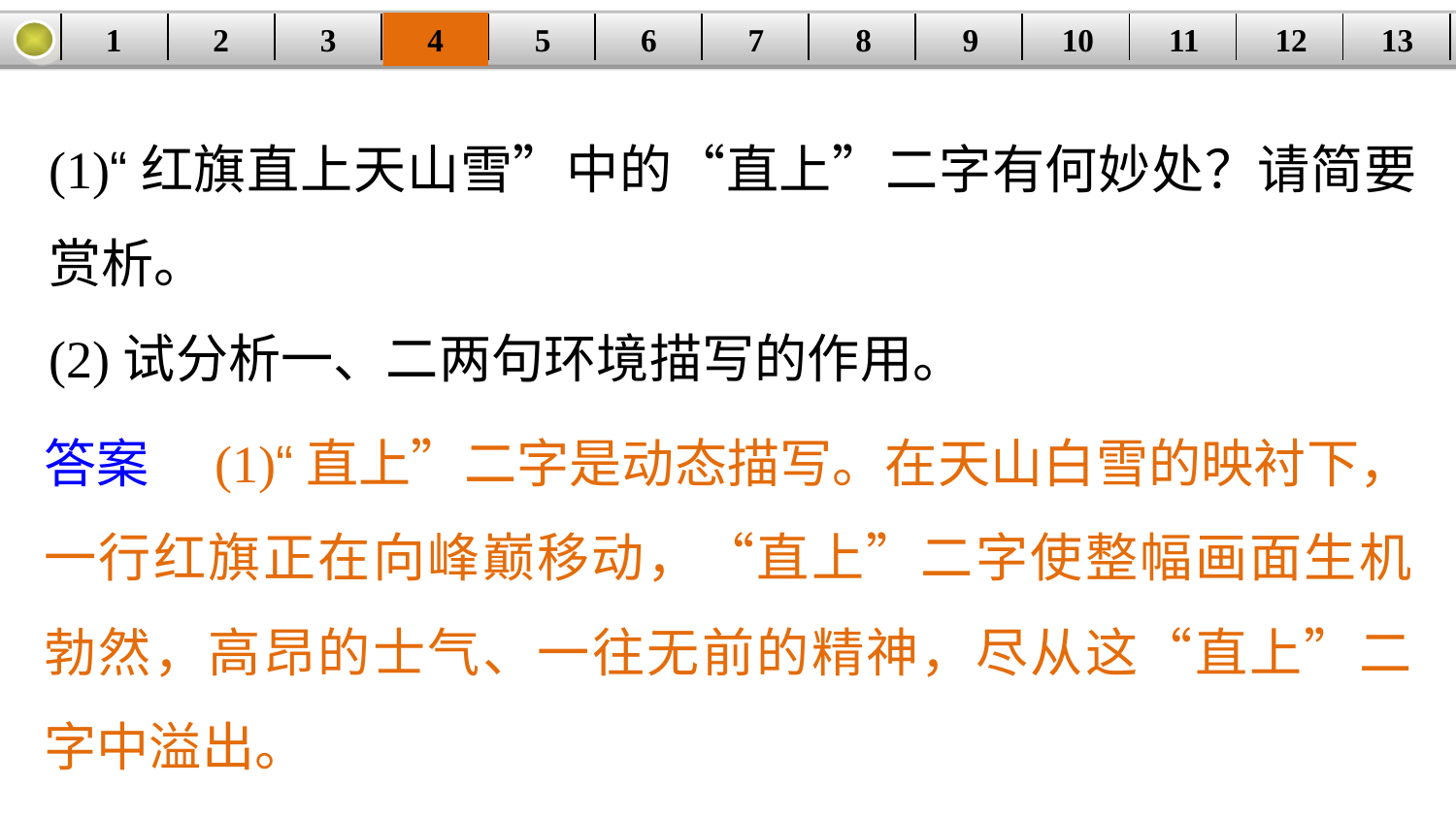

1
2
3
4
5
6
7
8
9
10
11
12
13
|  |  |  |  |  |  |  |  |  |  |  |  |  |
| --- | --- | --- | --- | --- | --- | --- | --- | --- | --- | --- | --- | --- |

(1)“红旗直上天山雪”中的“直上”二字有何妙处？请简要赏析。
(2)试分析一、二两句环境描写的作用。
答案　(1)“直上”二字是动态描写。在天山白雪的映衬下，一行红旗正在向峰巅移动，“直上”二字使整幅画面生机勃然，高昂的士气、一往无前的精神，尽从这“直上”二字中溢出。